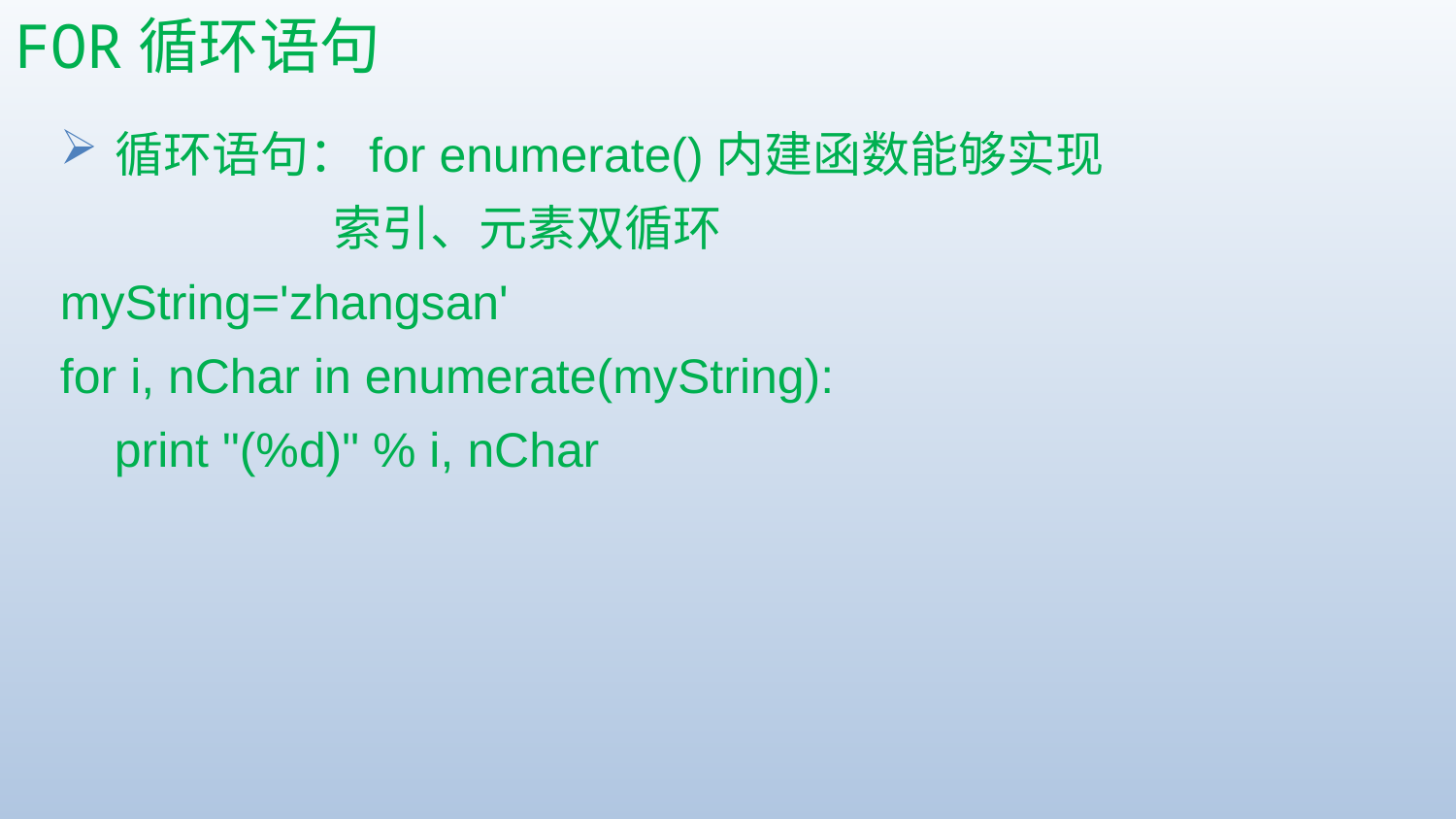

# FOR循环语句
循环语句：for enumerate()内建函数能够实现
                        索引、元素双循环
myString='zhangsan'
for i, nChar in enumerate(myString):
    print "(%d)" % i, nChar